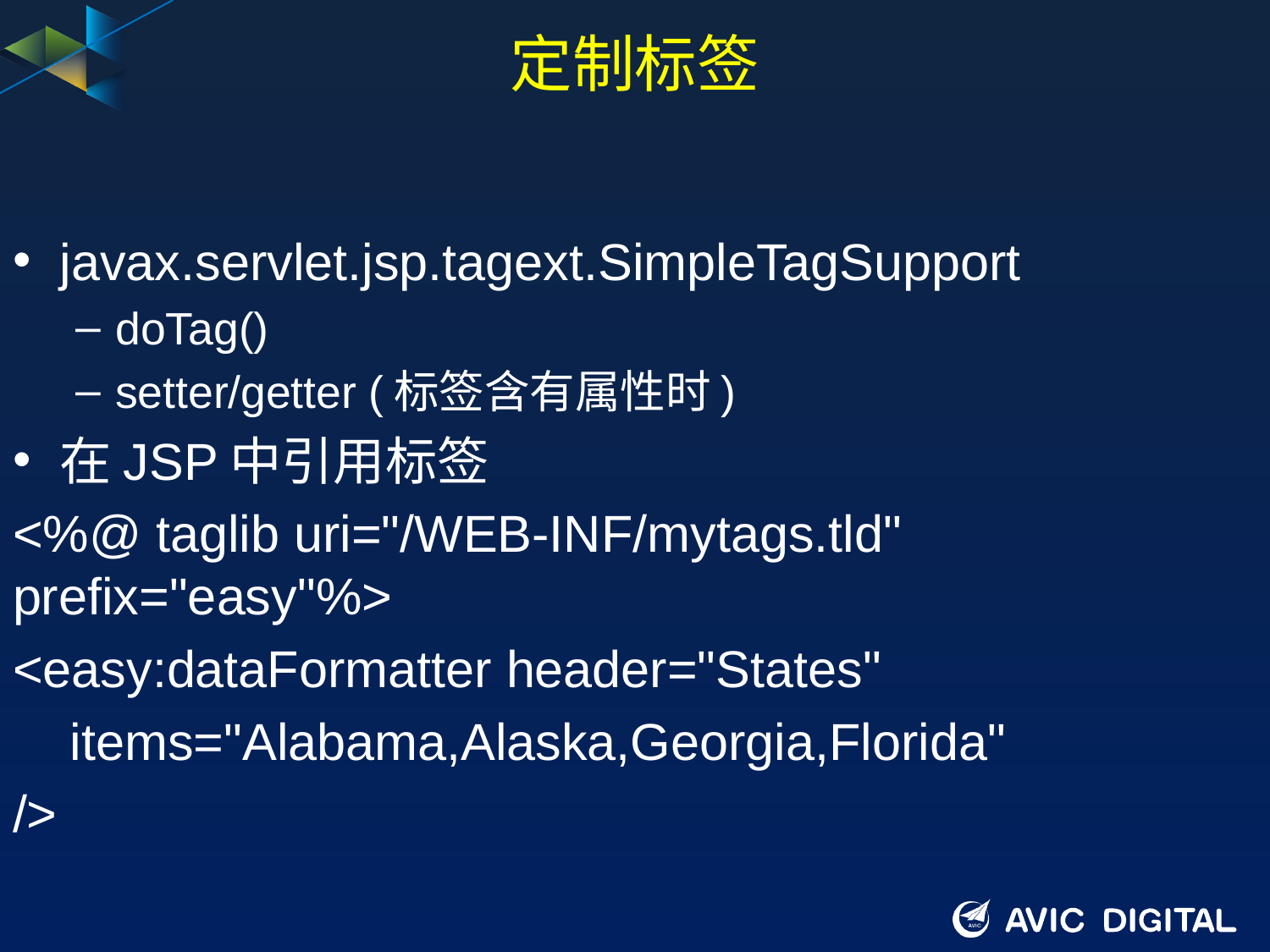

# 定制标签
javax.servlet.jsp.tagext.SimpleTagSupport
doTag()
setter/getter (标签含有属性时)
在JSP中引用标签
<%@ taglib uri="/WEB-INF/mytags.tld" prefix="easy"%>
<easy:dataFormatter header="States"
    items="Alabama,Alaska,Georgia,Florida"
/>